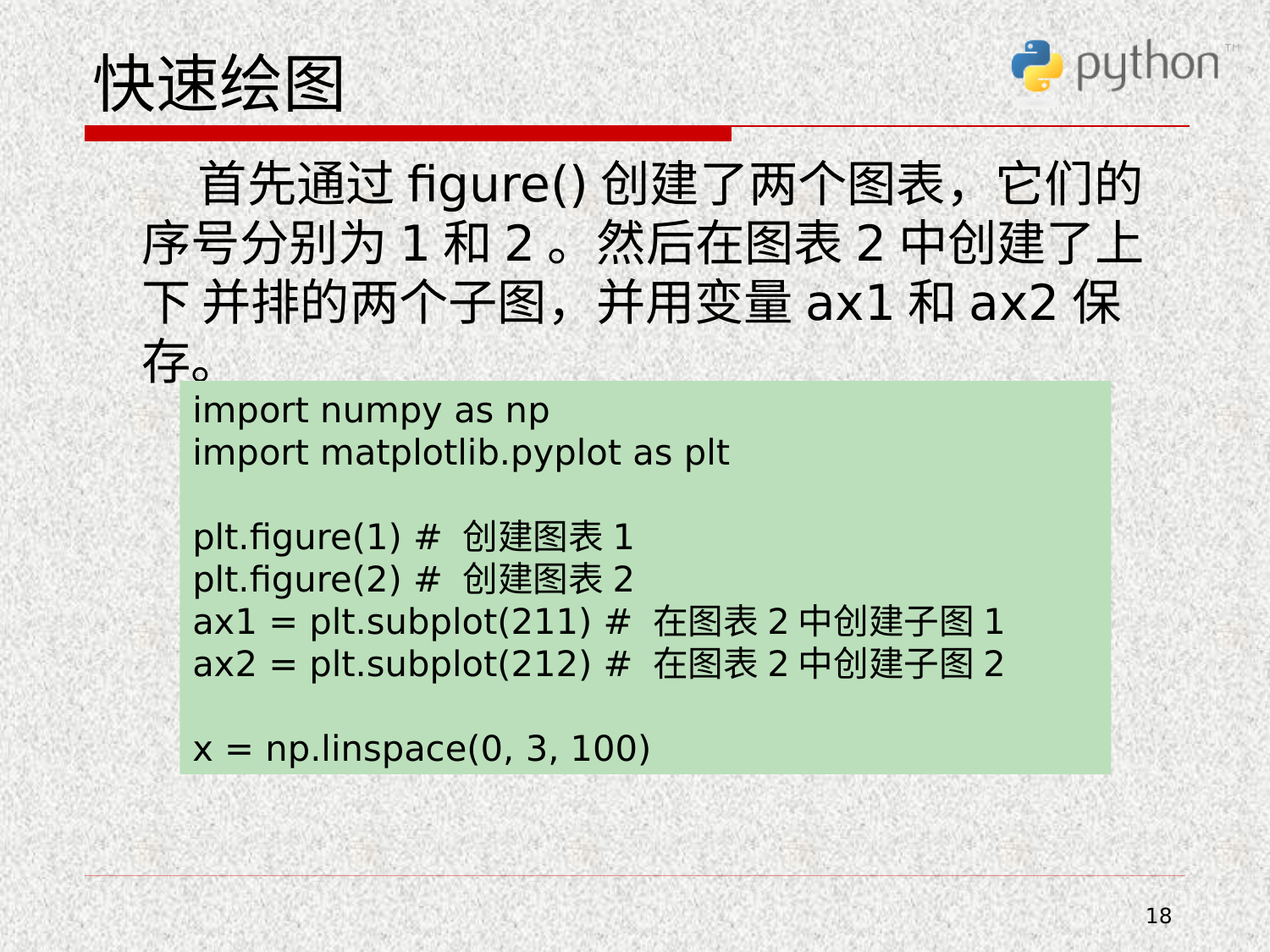

# 快速绘图
          首先通过figure()创建了两个图表，它们的序号分别为1和2。然后在图表2中创建了上下 并排的两个子图，并用变量ax1和ax2保存。

import numpy as np
import matplotlib.pyplot as plt

plt.figure(1) # 创建图表1
plt.figure(2) # 创建图表2
ax1 = plt.subplot(211) # 在图表2中创建子图1
ax2 = plt.subplot(212) # 在图表2中创建子图2

x = np.linspace(0, 3, 100)
18